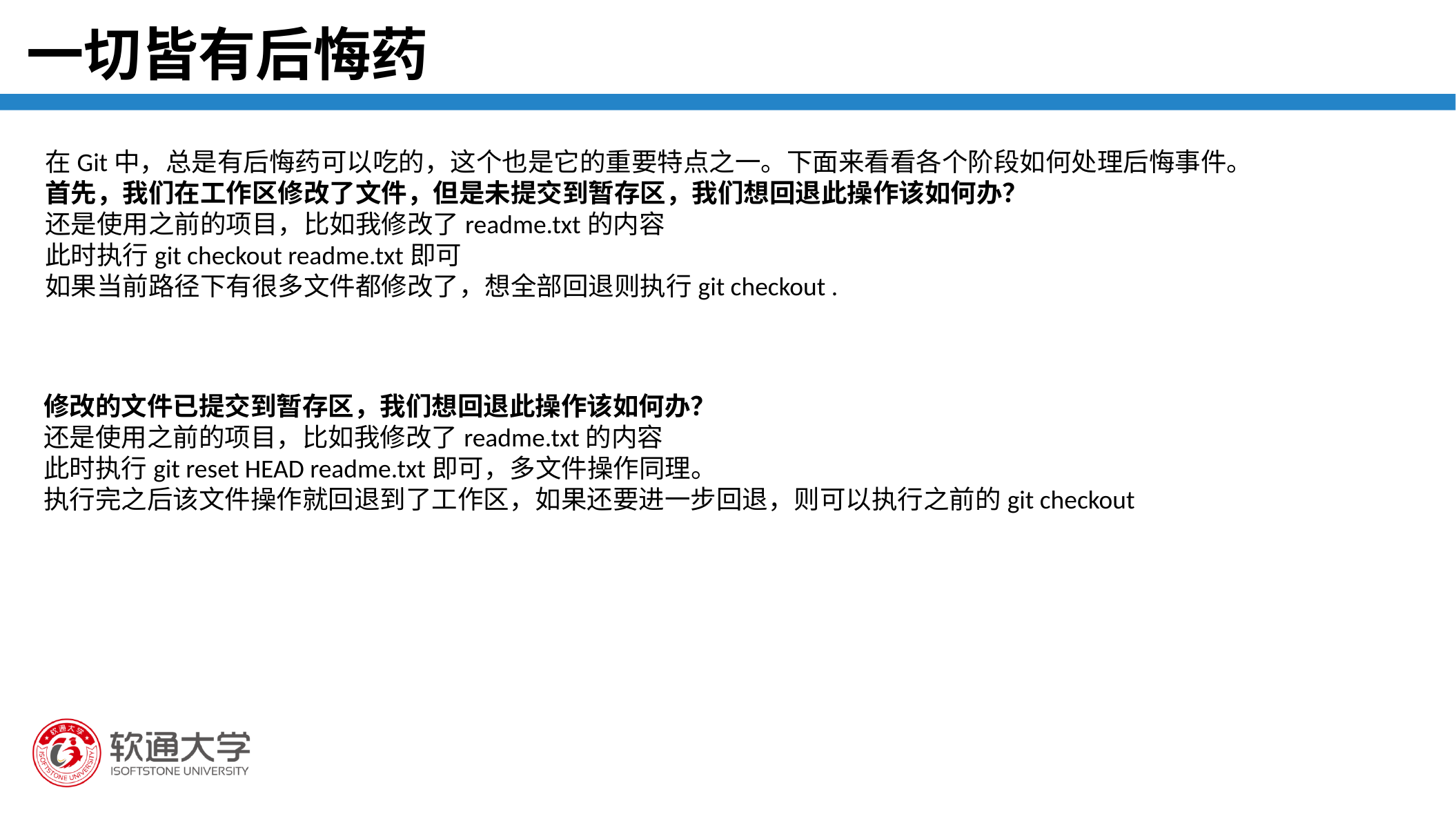

一切皆有后悔药
在Git中，总是有后悔药可以吃的，这个也是它的重要特点之一。下面来看看各个阶段如何处理后悔事件。
首先，我们在工作区修改了文件，但是未提交到暂存区，我们想回退此操作该如何办？
还是使用之前的项目，比如我修改了readme.txt的内容
此时执行git checkout readme.txt即可
如果当前路径下有很多文件都修改了，想全部回退则执行git checkout .
修改的文件已提交到暂存区，我们想回退此操作该如何办？
还是使用之前的项目，比如我修改了readme.txt的内容
此时执行git reset HEAD readme.txt即可，多文件操作同理。
执行完之后该文件操作就回退到了工作区，如果还要进一步回退，则可以执行之前的git checkout